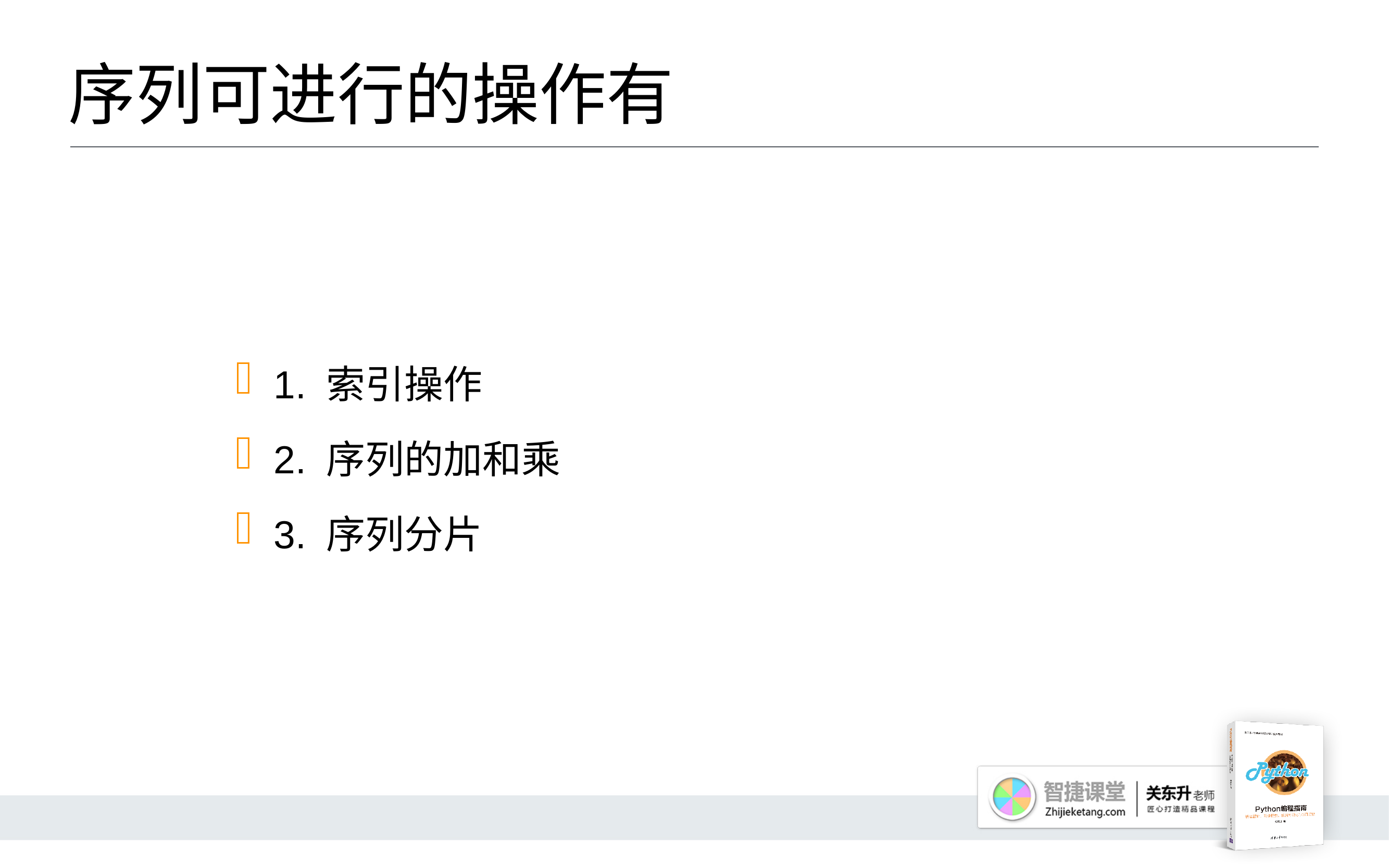

# 序列可进行的操作有
1. 索引操作
2. 序列的加和乘
3. 序列分片